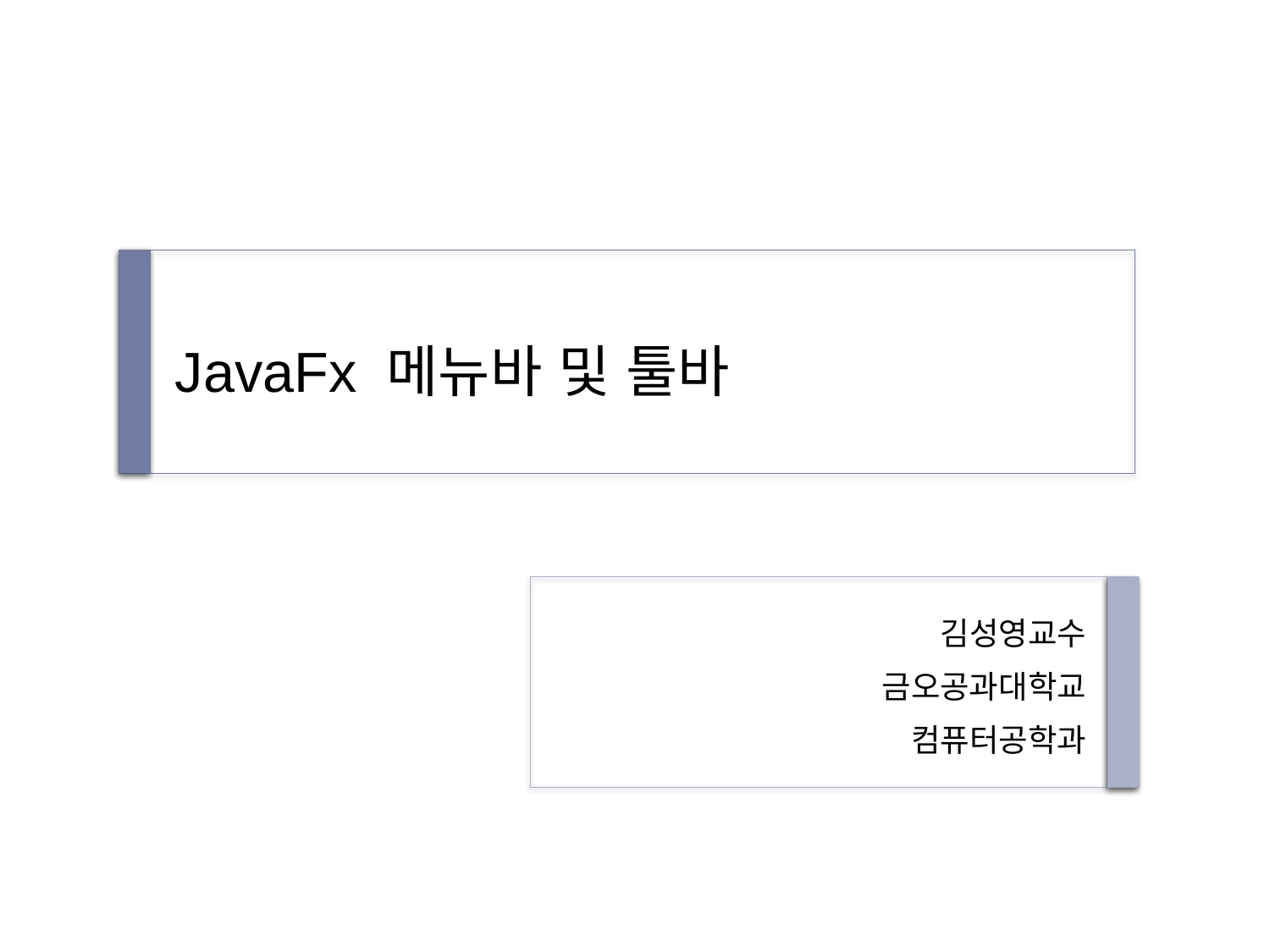

# JavaFx 메뉴바 및 툴바
김성영교수
금오공과대학교
컴퓨터공학과